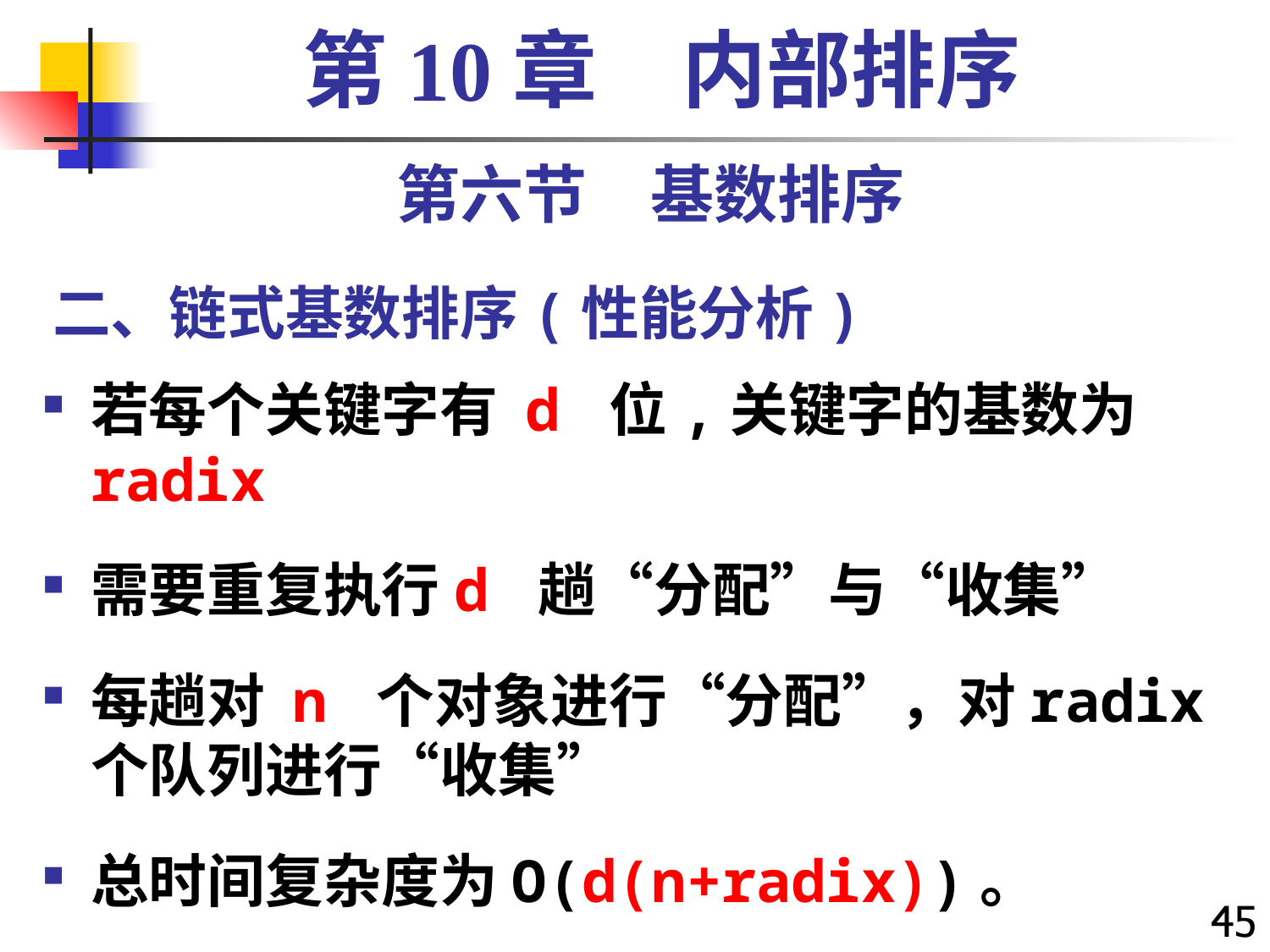

第10章　内部排序
第六节　基数排序
# 二、链式基数排序(性能分析)
若每个关键字有 d 位,关键字的基数为radix
需要重复执行d 趟“分配”与“收集”
每趟对 n 个对象进行“分配”，对radix个队列进行“收集”
总时间复杂度为O(d(n+radix))。
45